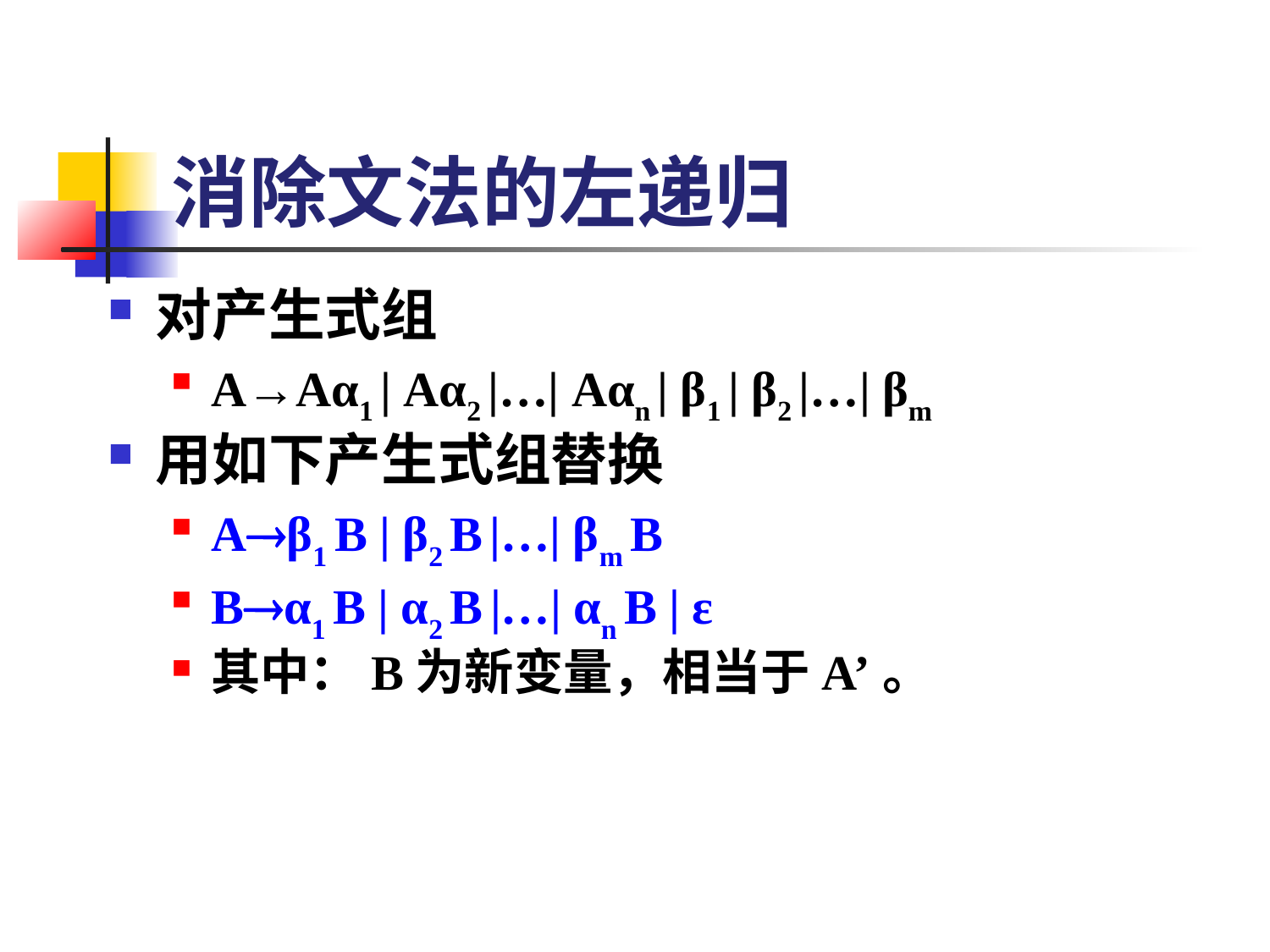

消除文法的左递归
对产生式组
A→Aα1 | Aα2 |…| Aαn | β1 | β2 |…| βm
用如下产生式组替换
A→β1 B | β2 B |…| βm B
B→α1 B | α2 B |…| αn B | ε
其中：B为新变量，相当于A’。